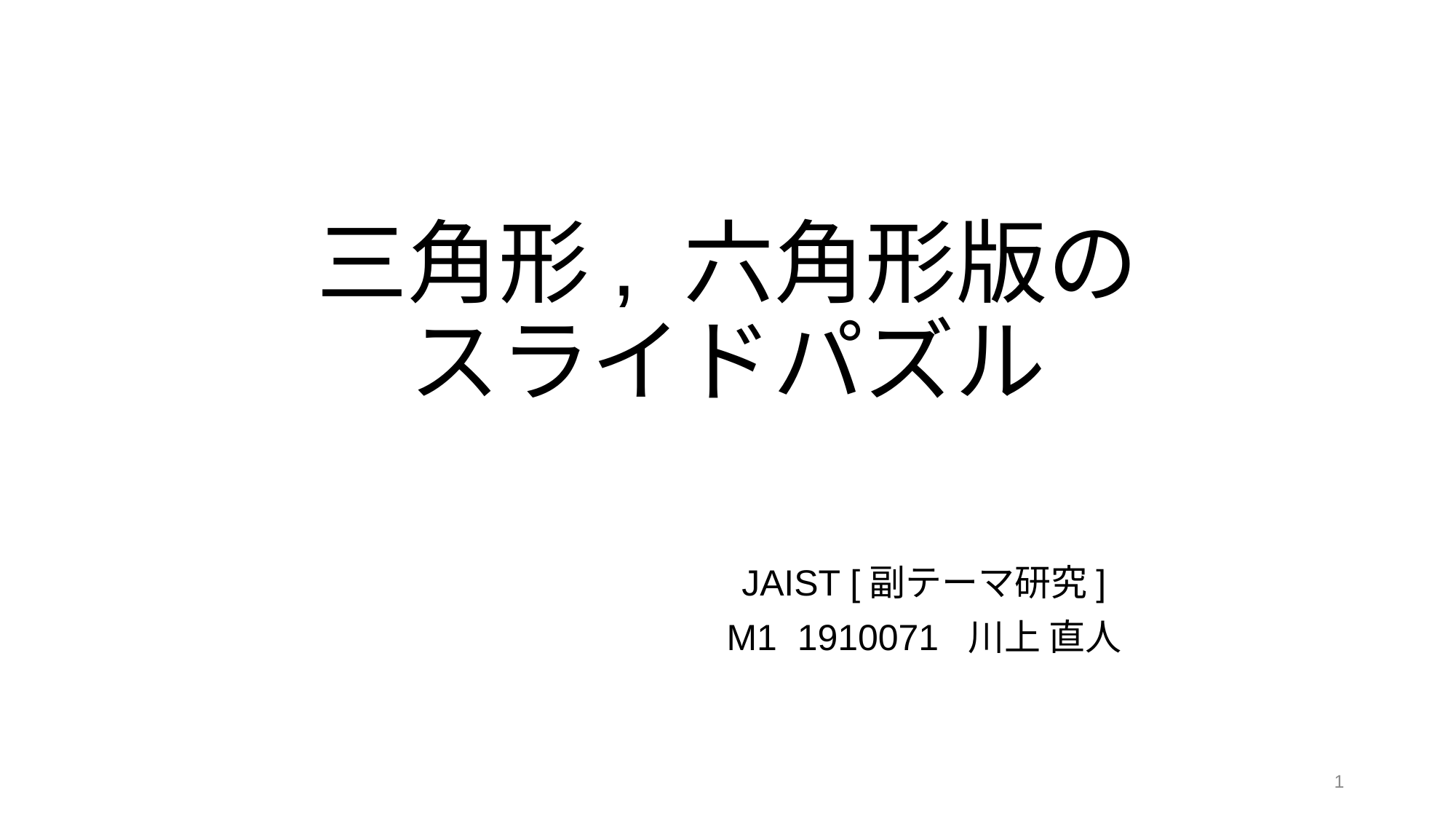

# 三角形, 六角形版の スライドパズル
JAIST [副テーマ研究]
M1  1910071  川上 直人
1